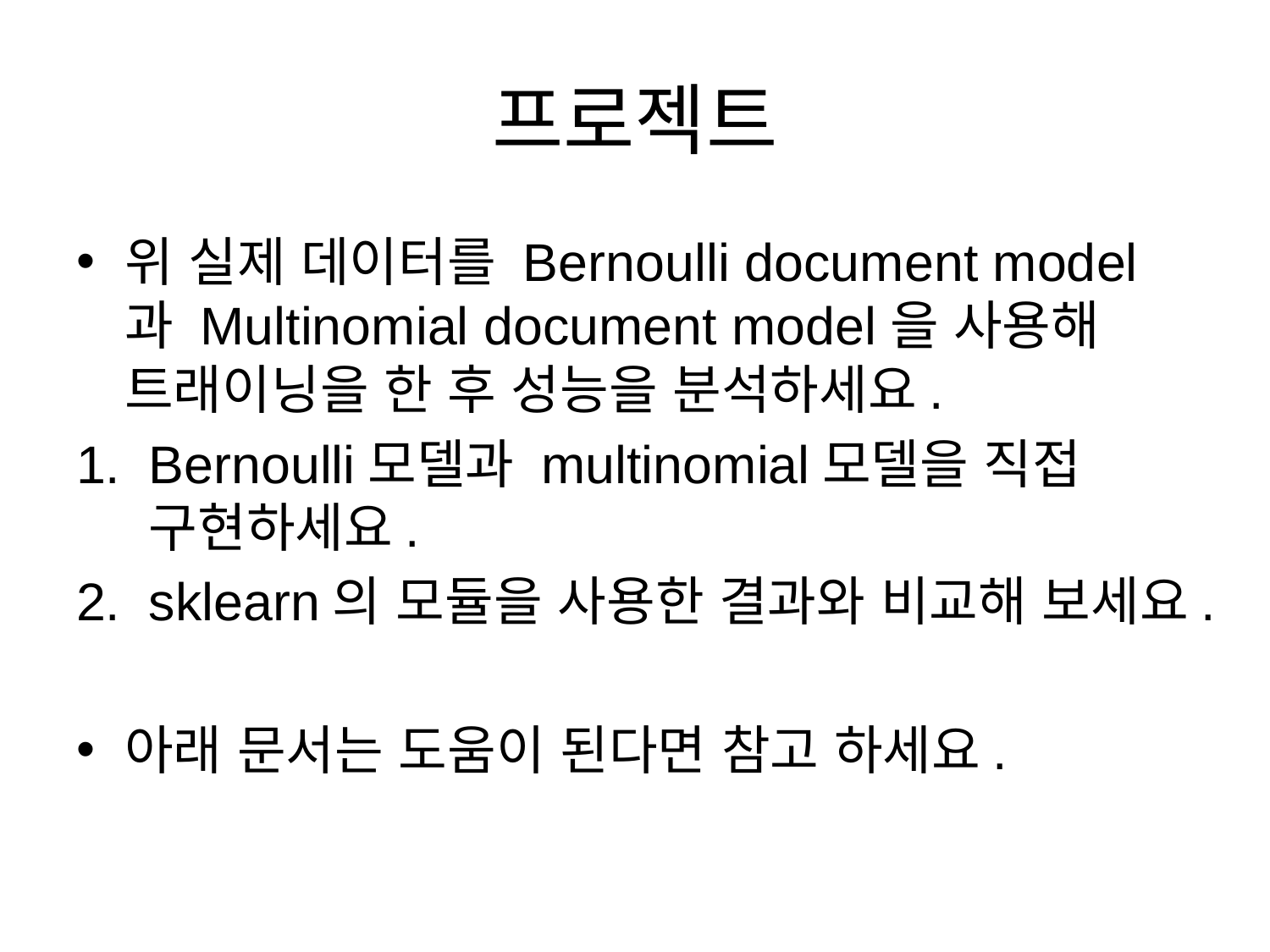

# 프로젝트
위 실제 데이터를 Bernoulli document model과 Multinomial document model을 사용해 트래이닝을 한 후 성능을 분석하세요.
Bernoulli모델과 multinomial모델을 직접 구현하세요.
sklearn의 모듈을 사용한 결과와 비교해 보세요.

아래 문서는 도움이 된다면 참고 하세요.